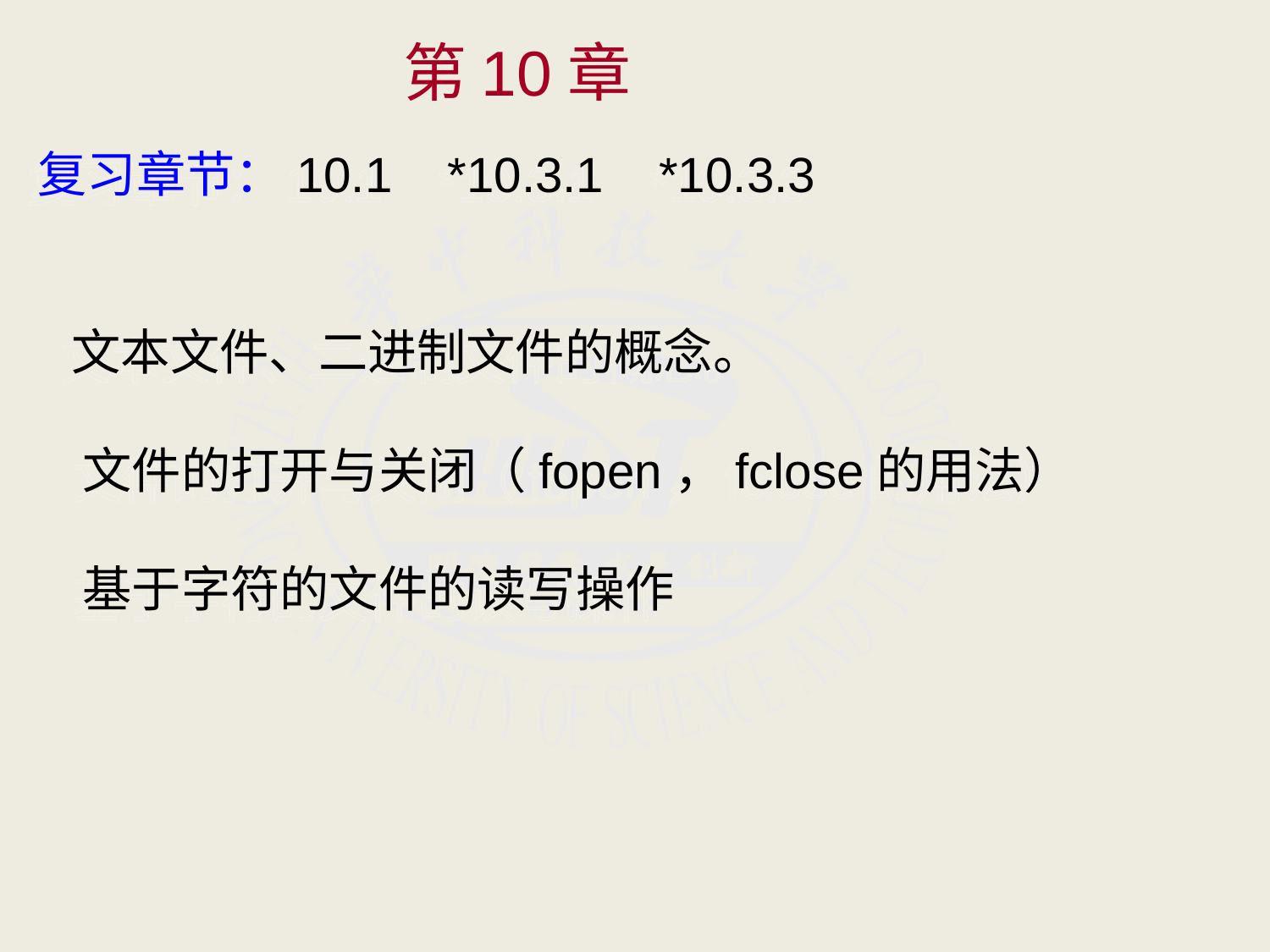

# 第10章
复习章节：10.1    *10.3.1    *10.3.3

  文本文件、二进制文件的概念。

   文件的打开与关闭（fopen，fclose的用法）

   基于字符的文件的读写操作